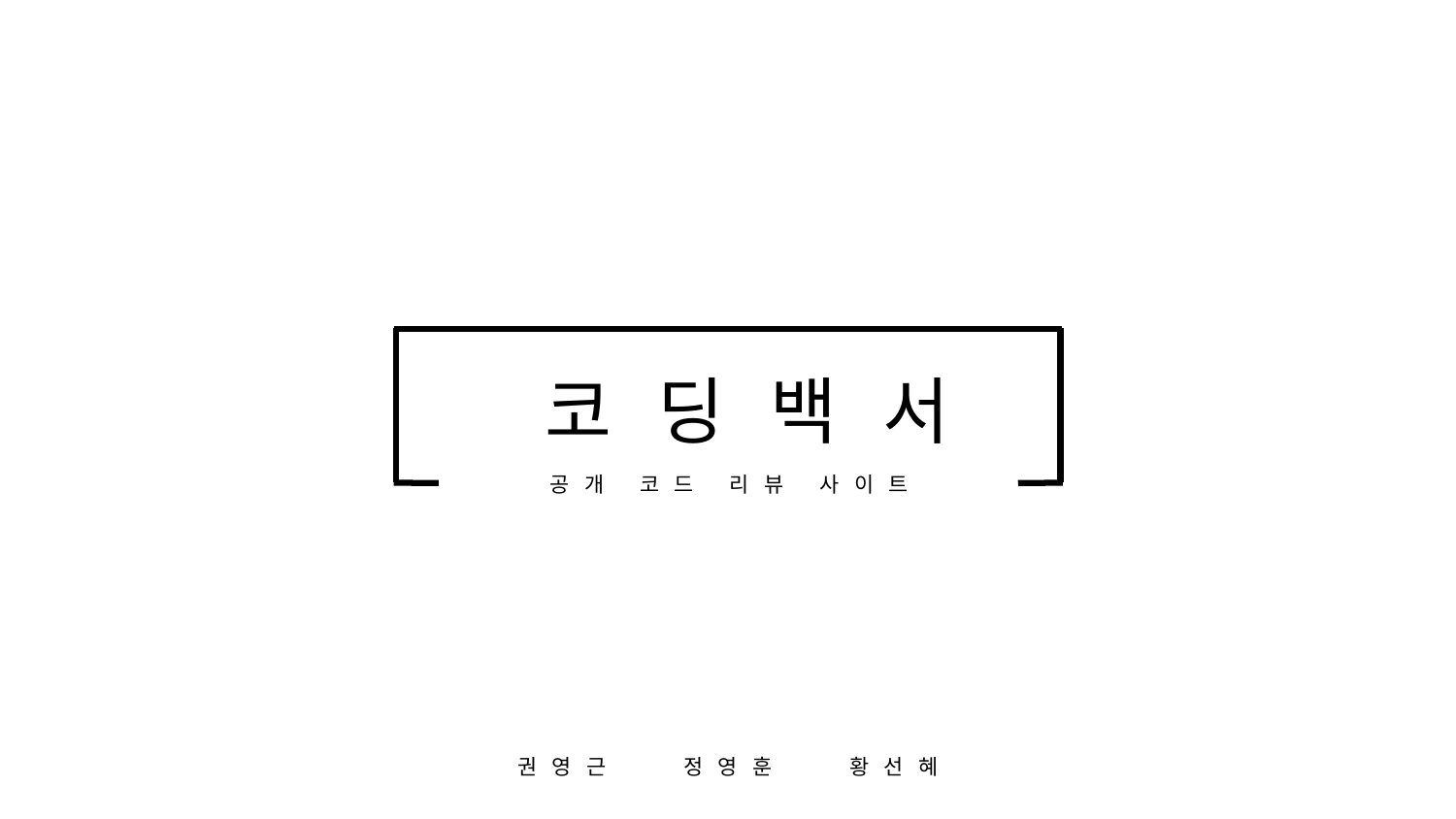

코딩백서
공개 코드 리뷰 사이트
권영근   정영훈   황선혜